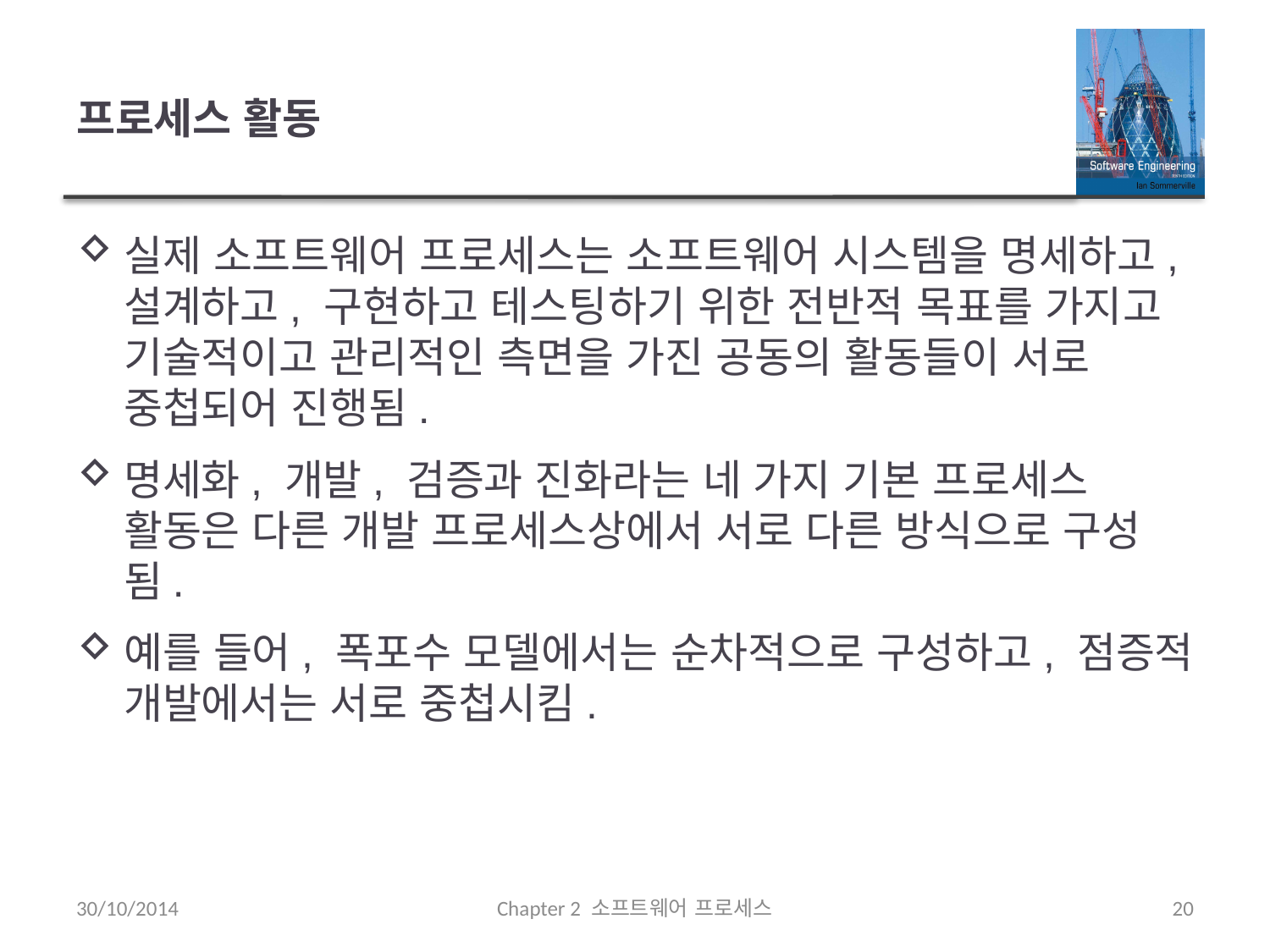

# 프로세스 활동
실제 소프트웨어 프로세스는 소프트웨어 시스템을 명세하고, 설계하고, 구현하고 테스팅하기 위한 전반적 목표를 가지고 기술적이고 관리적인 측면을 가진 공동의 활동들이 서로 중첩되어 진행됨.
명세화, 개발, 검증과 진화라는 네 가지 기본 프로세스 활동은 다른 개발 프로세스상에서 서로 다른 방식으로 구성됨.
예를 들어, 폭포수 모델에서는 순차적으로 구성하고, 점증적 개발에서는 서로 중첩시킴.
30/10/2014
Chapter 2 소프트웨어 프로세스
20